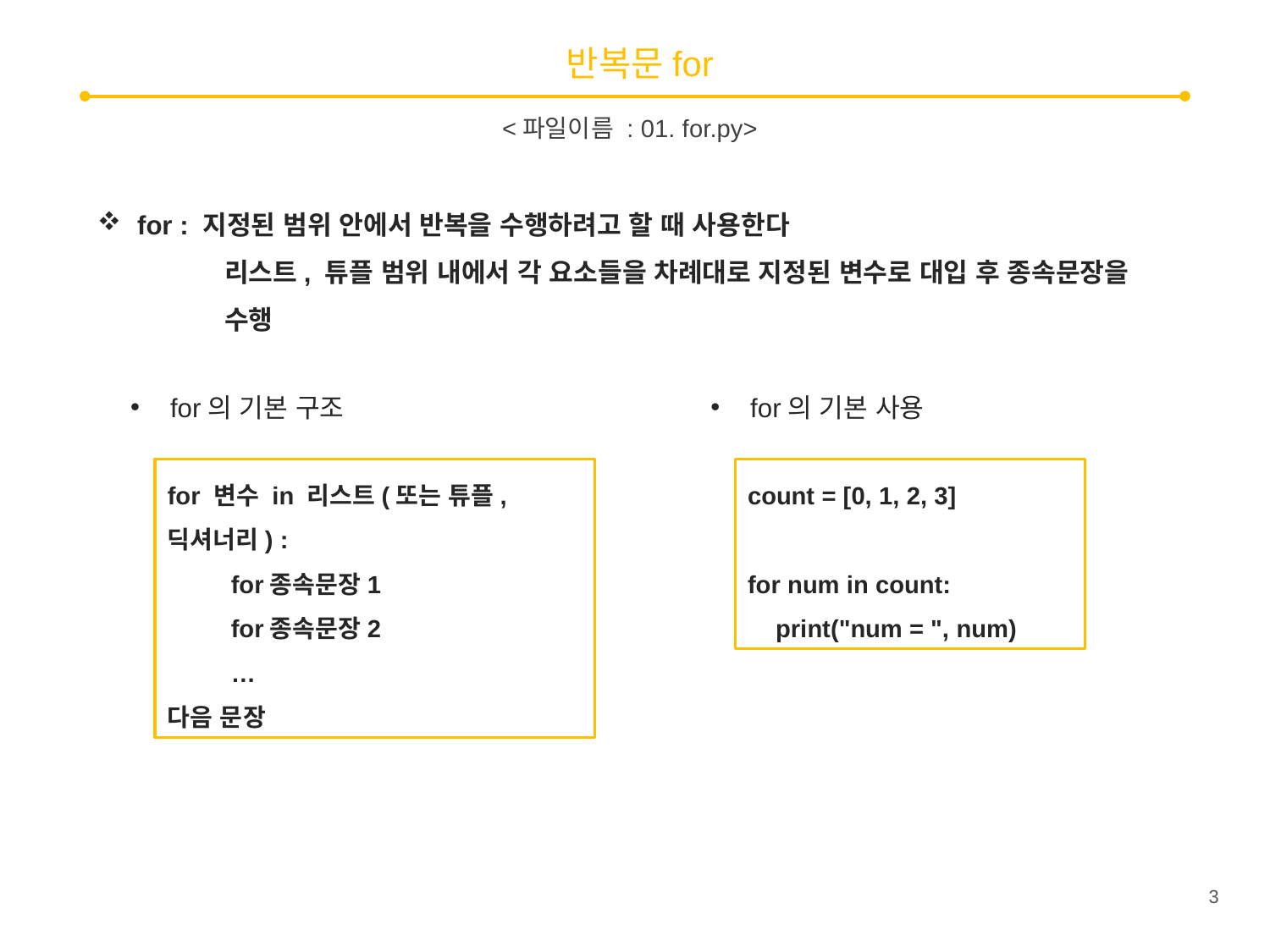

# 반복문for
<파일이름 : 01. for.py>
for : 지정된 범위 안에서 반복을 수행하려고 할 때 사용한다
리스트, 튜플 범위 내에서 각 요소들을 차례대로 지정된 변수로 대입 후 종속문장을 수행
for의 기본 구조
for의 기본 사용
for 변수 in 리스트(또는 튜플, 딕셔너리) :
for종속문장1
for종속문장2
…
다음 문장
count = [0, 1, 2, 3]

for num in count:
    print("num = ", num)